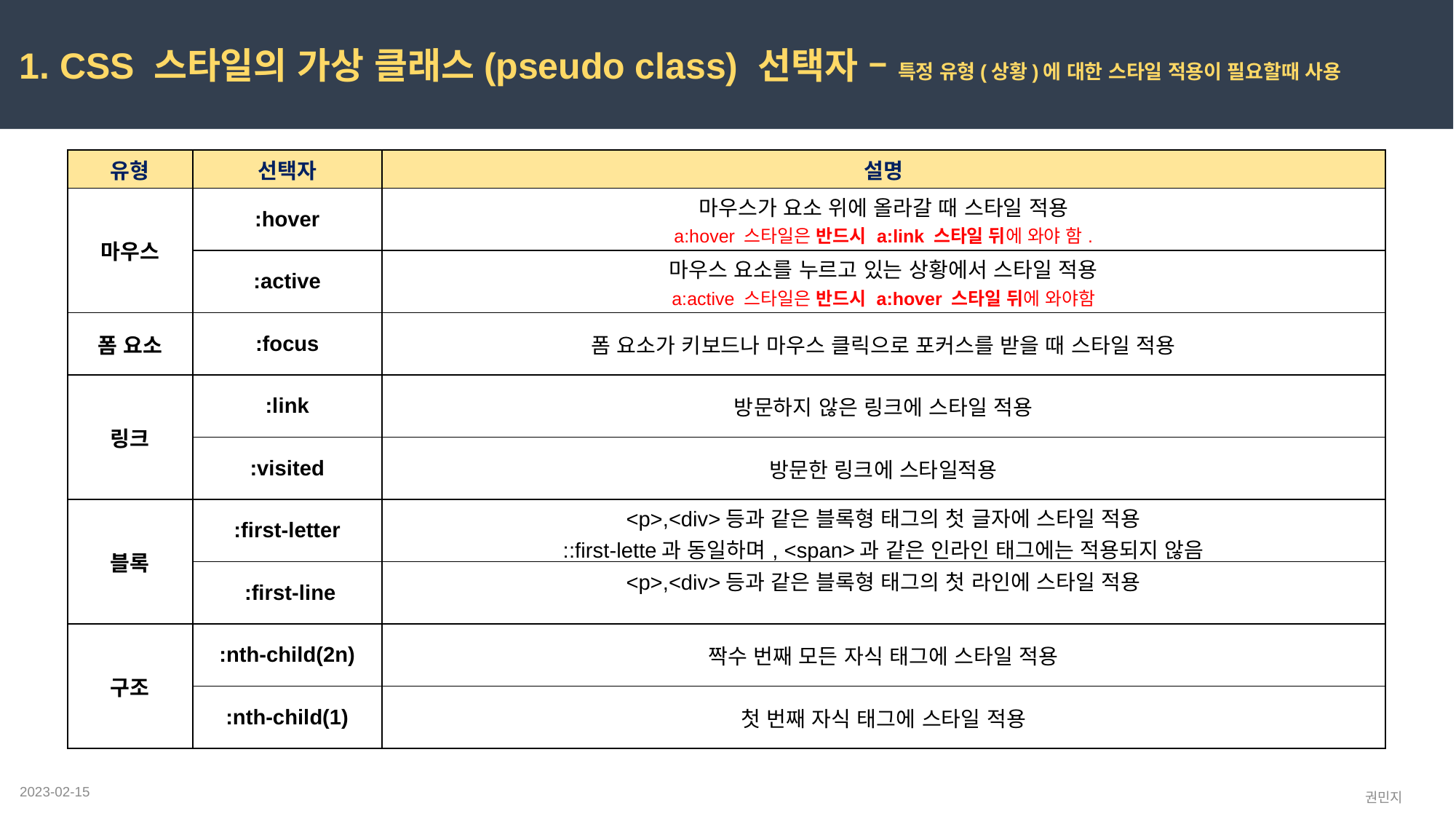

1. CSS 스타일의 가상 클래스(pseudo class) 선택자 – 특정 유형(상황)에 대한 스타일 적용이 필요할때 사용
| 유형 | 선택자 | 설명 |
| --- | --- | --- |
| 마우스 | :hover | 마우스가 요소 위에 올라갈 때 스타일 적용 a:hover 스타일은 반드시 a:link 스타일 뒤에 와야 함. |
|  | :active | 마우스 요소를 누르고 있는 상황에서 스타일 적용 a:active 스타일은 반드시 a:hover 스타일 뒤에 와야함 |
| 폼 요소 | :focus | 폼 요소가 키보드나 마우스 클릭으로 포커스를 받을 때 스타일 적용 |
| 링크 | :link | 방문하지 않은 링크에 스타일 적용 |
|  | :visited | 방문한 링크에 스타일적용 |
| 블록 | :first-letter | <p>,<div>등과 같은 블록형 태그의 첫 글자에 스타일 적용 ::first-lette과 동일하며, <span>과 같은 인라인 태그에는 적용되지 않음 |
|  | :first-line | <p>,<div>등과 같은 블록형 태그의 첫 라인에 스타일 적용 |
| 구조 | :nth-child(2n) | 짝수 번째 모든 자식 태그에 스타일 적용 |
|  | :nth-child(1) | 첫 번째 자식 태그에 스타일 적용 |

2023-02-15
권민지